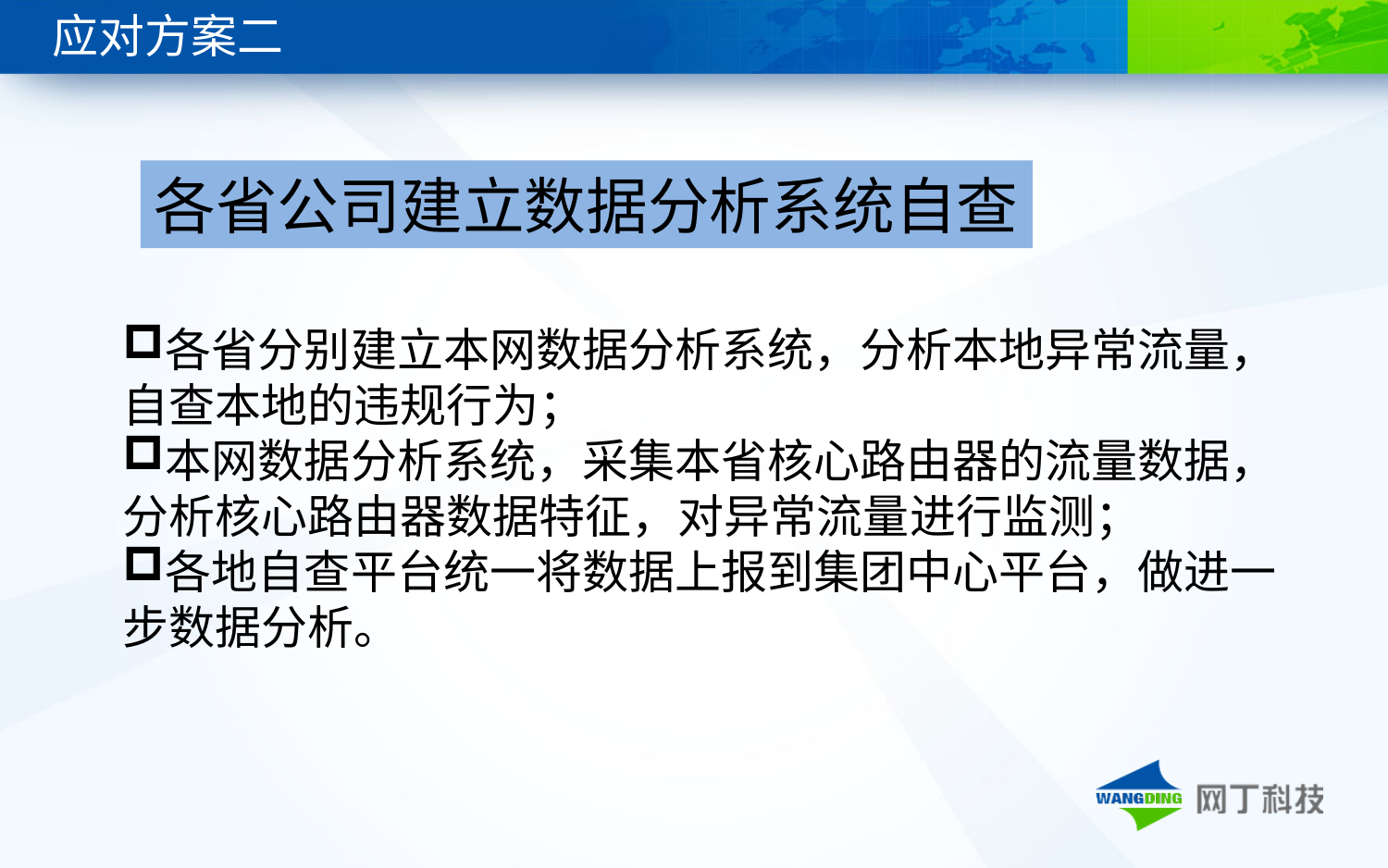

应对方案二
各省公司建立数据分析系统自查
各省分别建立本网数据分析系统，分析本地异常流量，自查本地的违规行为；
本网数据分析系统，采集本省核心路由器的流量数据，分析核心路由器数据特征，对异常流量进行监测；
各地自查平台统一将数据上报到集团中心平台，做进一步数据分析。